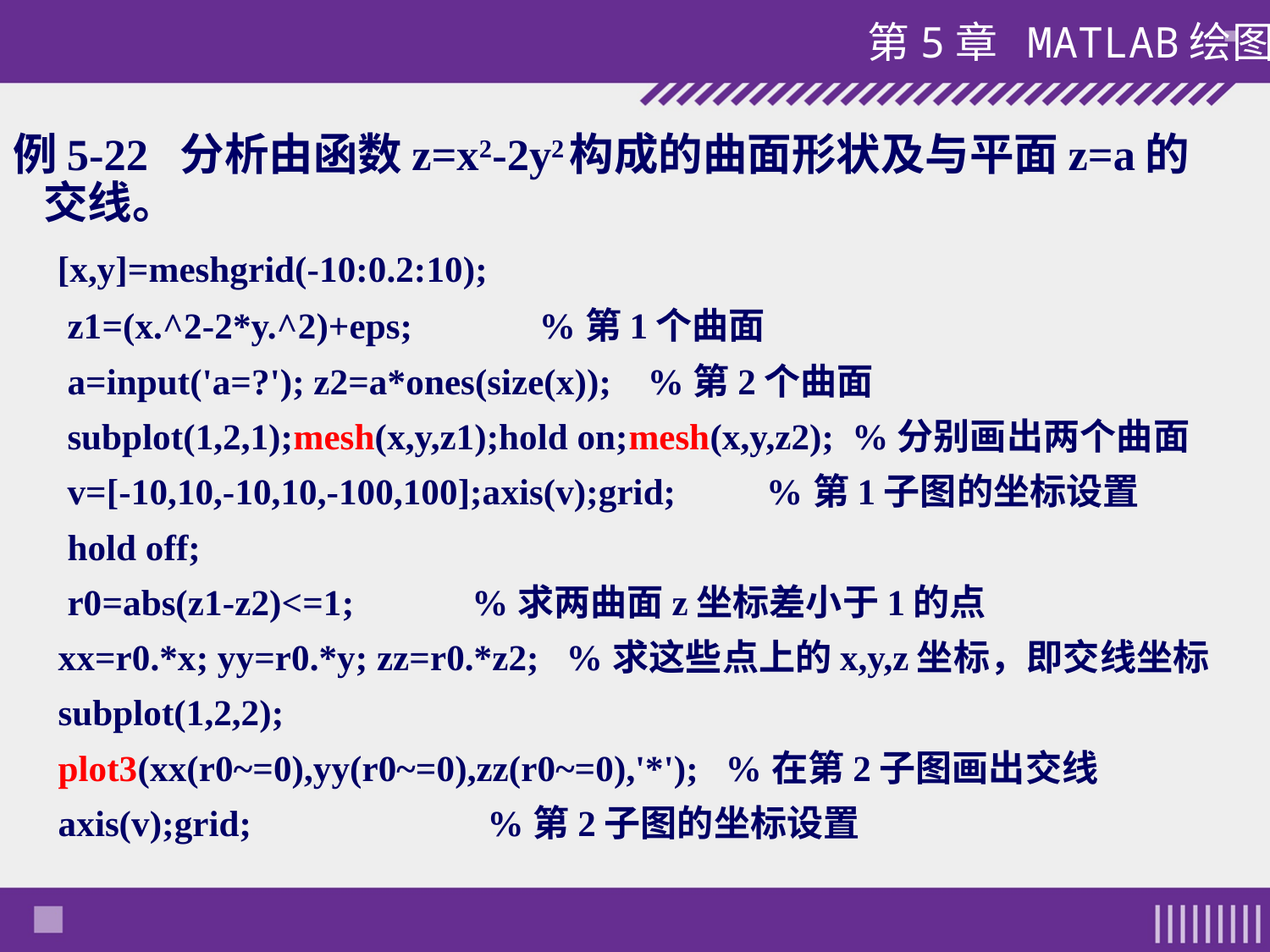

#
例5-22  分析由函数z=x2-2y2构成的曲面形状及与平面z=a的交线。
    [x,y]=meshgrid(-10:0.2:10);
      z1=(x.^2-2*y.^2)+eps;              %第1个曲面
      a=input('a=?'); z2=a*ones(size(x));    %第2个曲面
      subplot(1,2,1);mesh(x,y,z1);hold on;mesh(x,y,z2);  %分别画出两个曲面
      v=[-10,10,-10,10,-100,100];axis(v);grid;          %第1子图的坐标设置
      hold off;
      r0=abs(z1-z2)<=1;             %求两曲面z坐标差小于1的点
     xx=r0.*x; yy=r0.*y; zz=r0.*z2;   %求这些点上的x,y,z坐标，即交线坐标
     subplot(1,2,2);
     plot3(xx(r0~=0),yy(r0~=0),zz(r0~=0),'*');   %在第2子图画出交线
     axis(v);grid;                          %第2子图的坐标设置